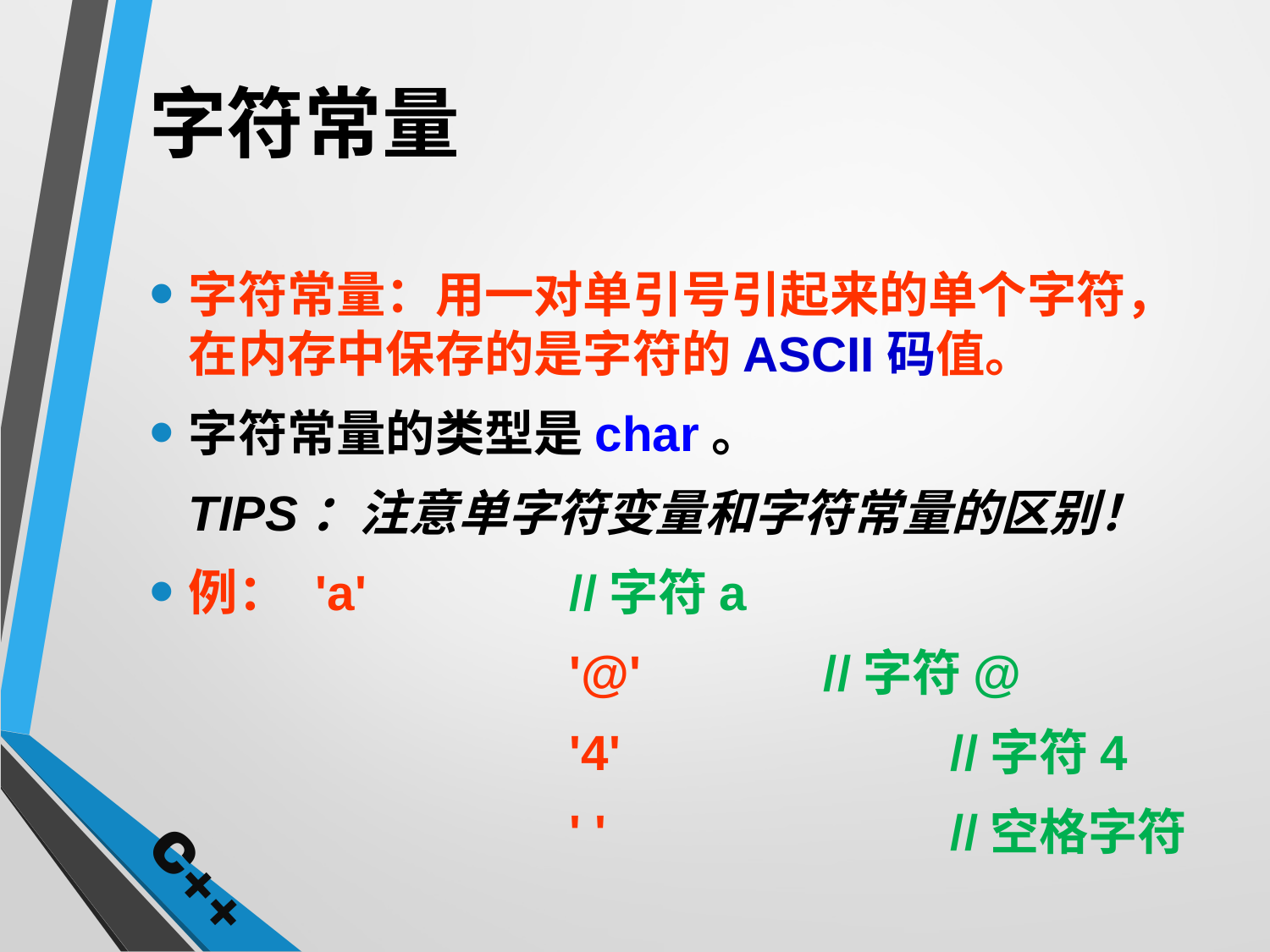

# 字符常量
字符常量：用一对单引号引起来的单个字符，在内存中保存的是字符的ASCII码值。
字符常量的类型是char。
	TIPS：注意单字符变量和字符常量的区别！
例：	'a' 		//字符a
				'@' 		//字符@
				'4'			//字符4
				' '			//空格字符